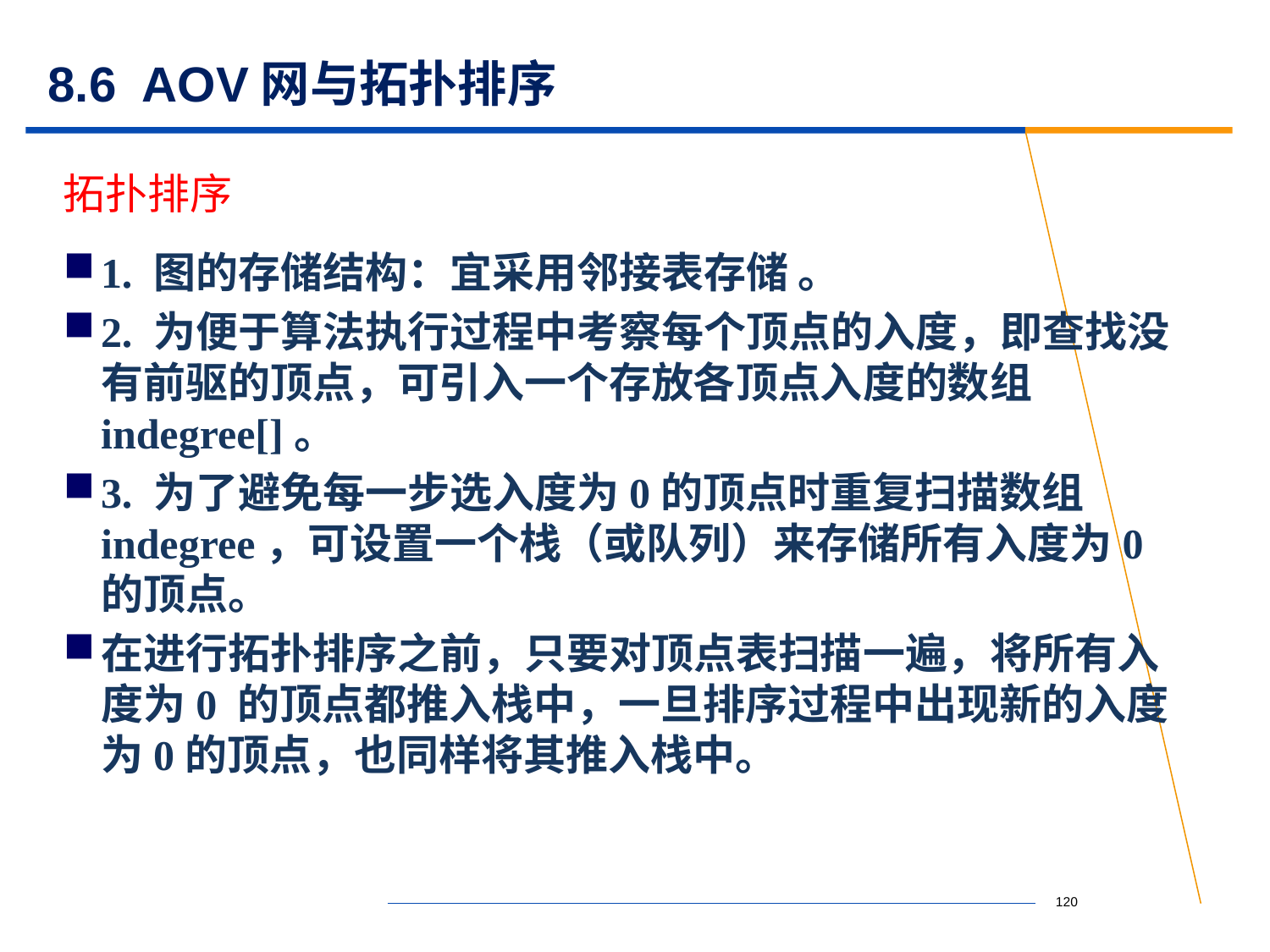

# 8.6  AOV网与拓扑排序
拓扑排序
1. 图的存储结构：宜采用邻接表存储 。
2. 为便于算法执行过程中考察每个顶点的入度，即查找没有前驱的顶点，可引入一个存放各顶点入度的数组indegree[]。
3. 为了避免每一步选入度为0的顶点时重复扫描数组indegree，可设置一个栈（或队列）来存储所有入度为0的顶点。
在进行拓扑排序之前，只要对顶点表扫描一遍，将所有入度为0 的顶点都推入栈中，一旦排序过程中出现新的入度为0的顶点，也同样将其推入栈中。